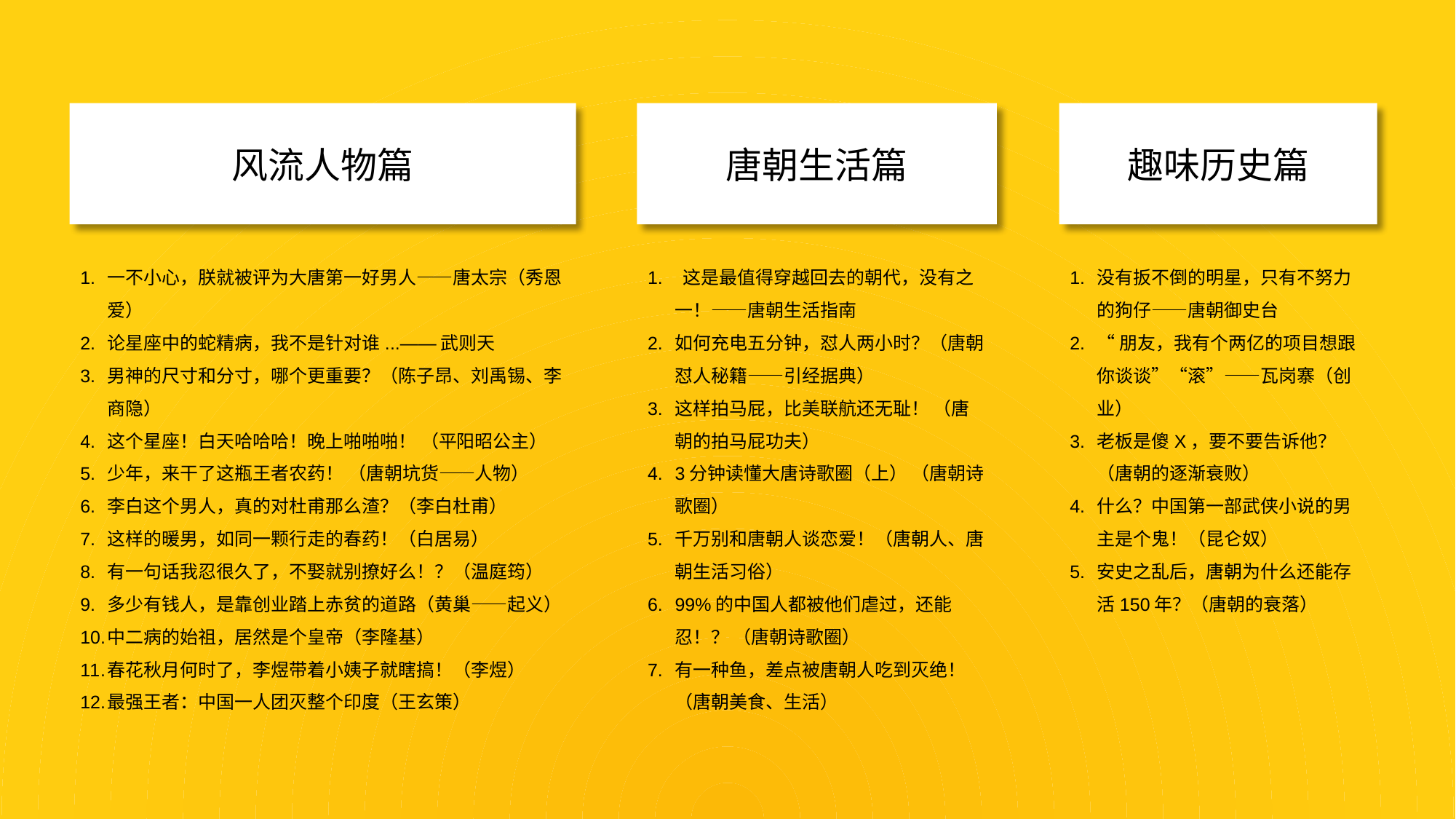

风流人物篇
唐朝生活篇
趣味历史篇
一不小心，朕就被评为大唐第一好男人——唐太宗（秀恩爱）
论星座中的蛇精病，我不是针对谁...——武则天
男神的尺寸和分寸，哪个更重要？（陈子昂、刘禹锡、李商隐）
这个星座！白天哈哈哈！晚上啪啪啪！ （平阳昭公主）
少年，来干了这瓶王者农药！ （唐朝坑货——人物）
李白这个男人，真的对杜甫那么渣？（李白杜甫）
这样的暖男，如同一颗行走的春药！（白居易）
有一句话我忍很久了，不娶就别撩好么！？（温庭筠）
多少有钱人，是靠创业踏上赤贫的道路（黄巢——起义）
中二病的始祖，居然是个皇帝（李隆基）
春花秋月何时了，李煜带着小姨子就瞎搞！（李煜）
最强王者：中国一人团灭整个印度（王玄策）

 这是最值得穿越回去的朝代，没有之一！——唐朝生活指南
如何充电五分钟，怼人两小时？（唐朝怼人秘籍——引经据典）
这样拍马屁，比美联航还无耻！ （唐朝的拍马屁功夫）
3分钟读懂大唐诗歌圈（上） （唐朝诗歌圈）
千万别和唐朝人谈恋爱！（唐朝人、唐朝生活习俗）
99%的中国人都被他们虐过，还能忍！？ （唐朝诗歌圈）
有一种鱼，差点被唐朝人吃到灭绝！（唐朝美食、生活）
没有扳不倒的明星，只有不努力的狗仔——唐朝御史台
“朋友，我有个两亿的项目想跟你谈谈”“滚”——瓦岗寨（创业）
老板是傻X，要不要告诉他？（唐朝的逐渐衰败）
什么？中国第一部武侠小说的男主是个鬼！（昆仑奴）
安史之乱后，唐朝为什么还能存活150年？（唐朝的衰落）